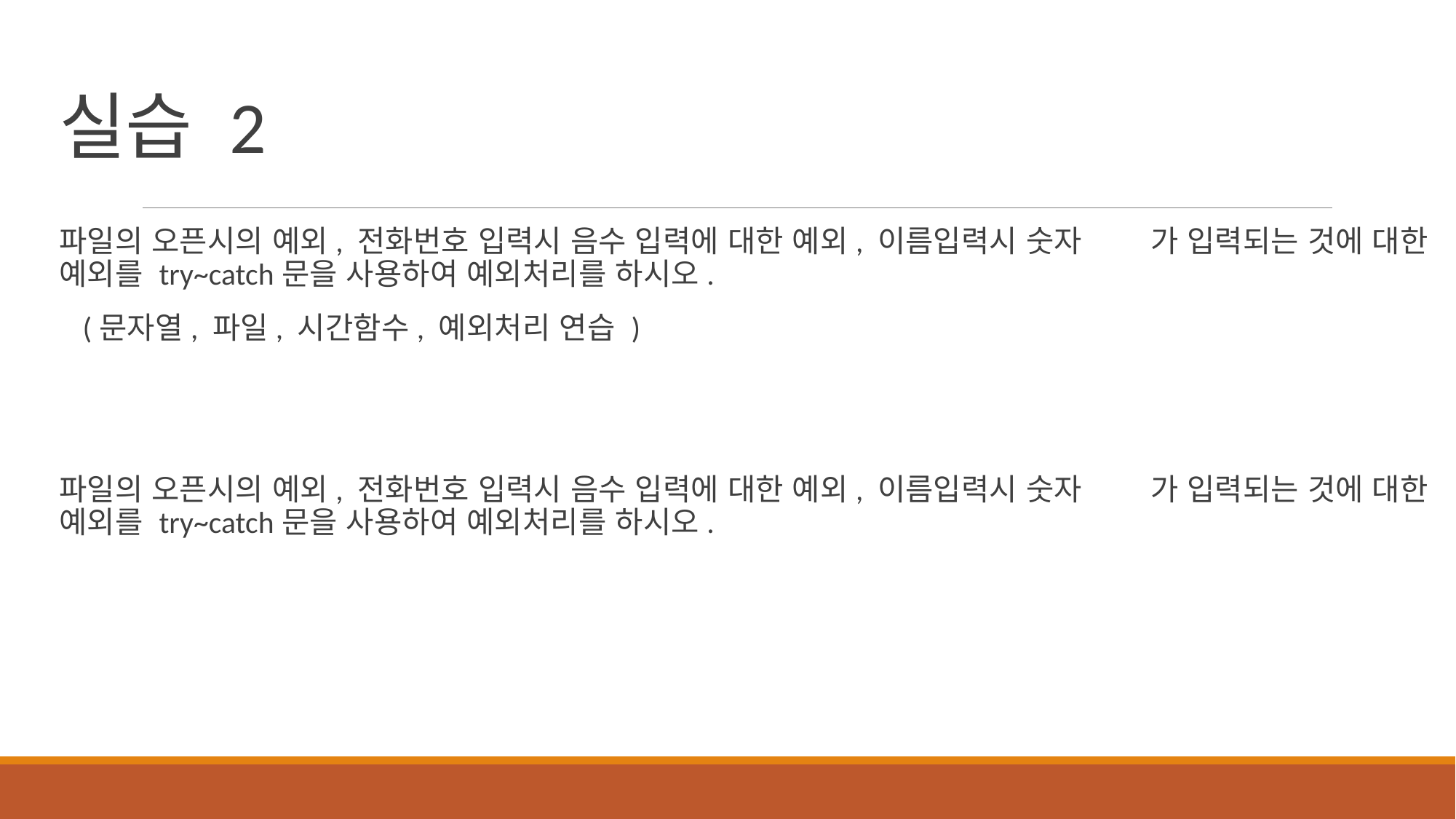

# 실습 2
파일의 오픈시의 예외, 전화번호 입력시 음수 입력에 대한 예외, 이름입력시 숫자	가 입력되는 것에 대한 예외를 try~catch문을 사용하여 예외처리를 하시오.
     (문자열, 파일, 시간함수, 예외처리 연습 )

파일의 오픈시의 예외, 전화번호 입력시 음수 입력에 대한 예외, 이름입력시 숫자	가 입력되는 것에 대한 예외를 try~catch문을 사용하여 예외처리를 하시오.